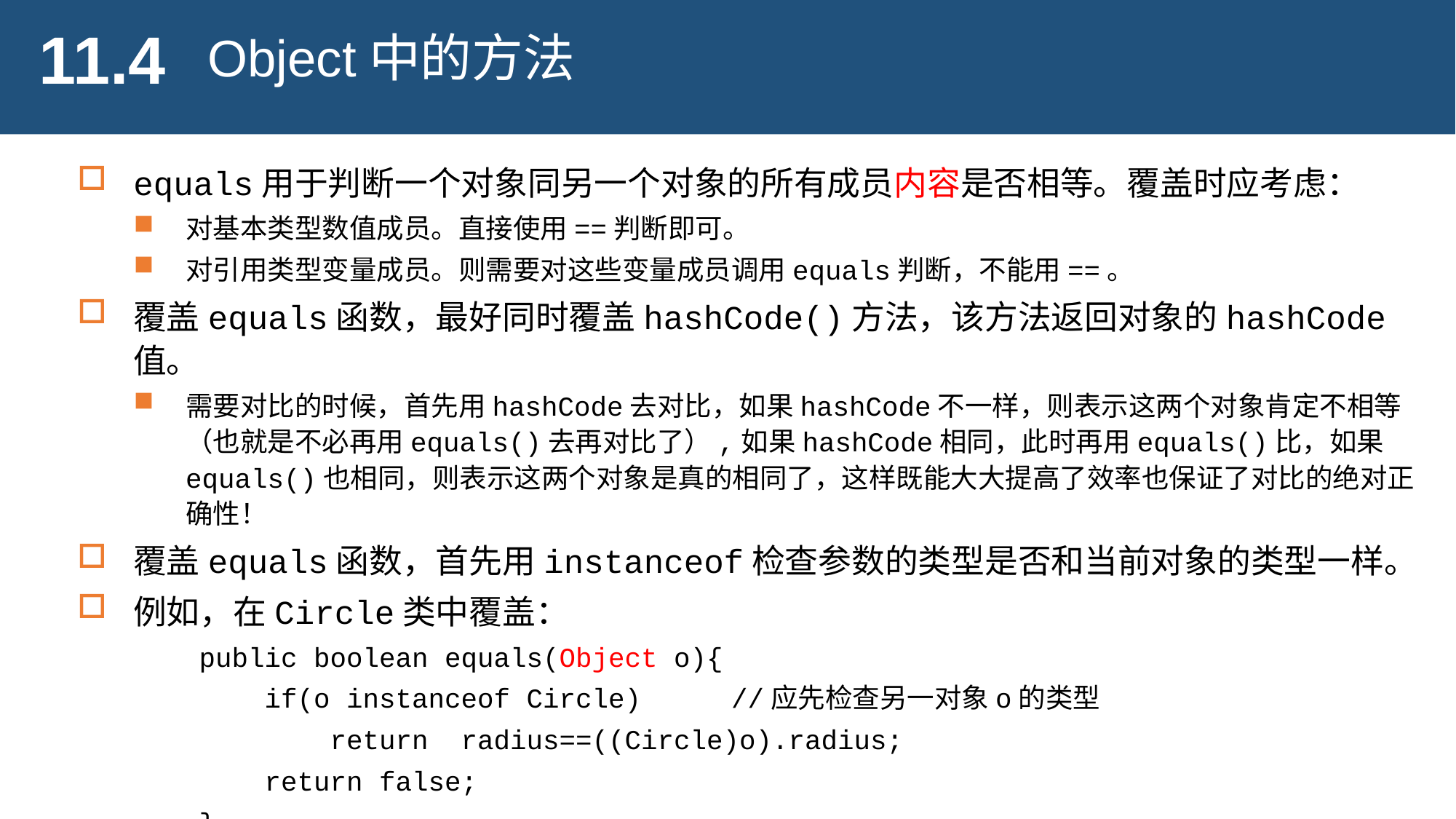

11.4
Object中的方法
equals用于判断一个对象同另一个对象的所有成员内容是否相等。覆盖时应考虑：
对基本类型数值成员。直接使用==判断即可。
对引用类型变量成员。则需要对这些变量成员调用equals判断，不能用==。
覆盖equals函数，最好同时覆盖hashCode()方法，该方法返回对象的hashCode值。
需要对比的时候，首先用hashCode去对比，如果hashCode不一样，则表示这两个对象肯定不相等（也就是不必再用equals()去再对比了）,如果hashCode相同，此时再用equals()比，如果equals()也相同，则表示这两个对象是真的相同了，这样既能大大提高了效率也保证了对比的绝对正确性！
覆盖equals函数，首先用instanceof检查参数的类型是否和当前对象的类型一样。
例如，在Circle类中覆盖：
    public boolean equals(Object o){
        if(o instanceof Circle)	//应先检查另一对象o的类型
            return  radius==((Circle)o).radius;
        return false;
    }